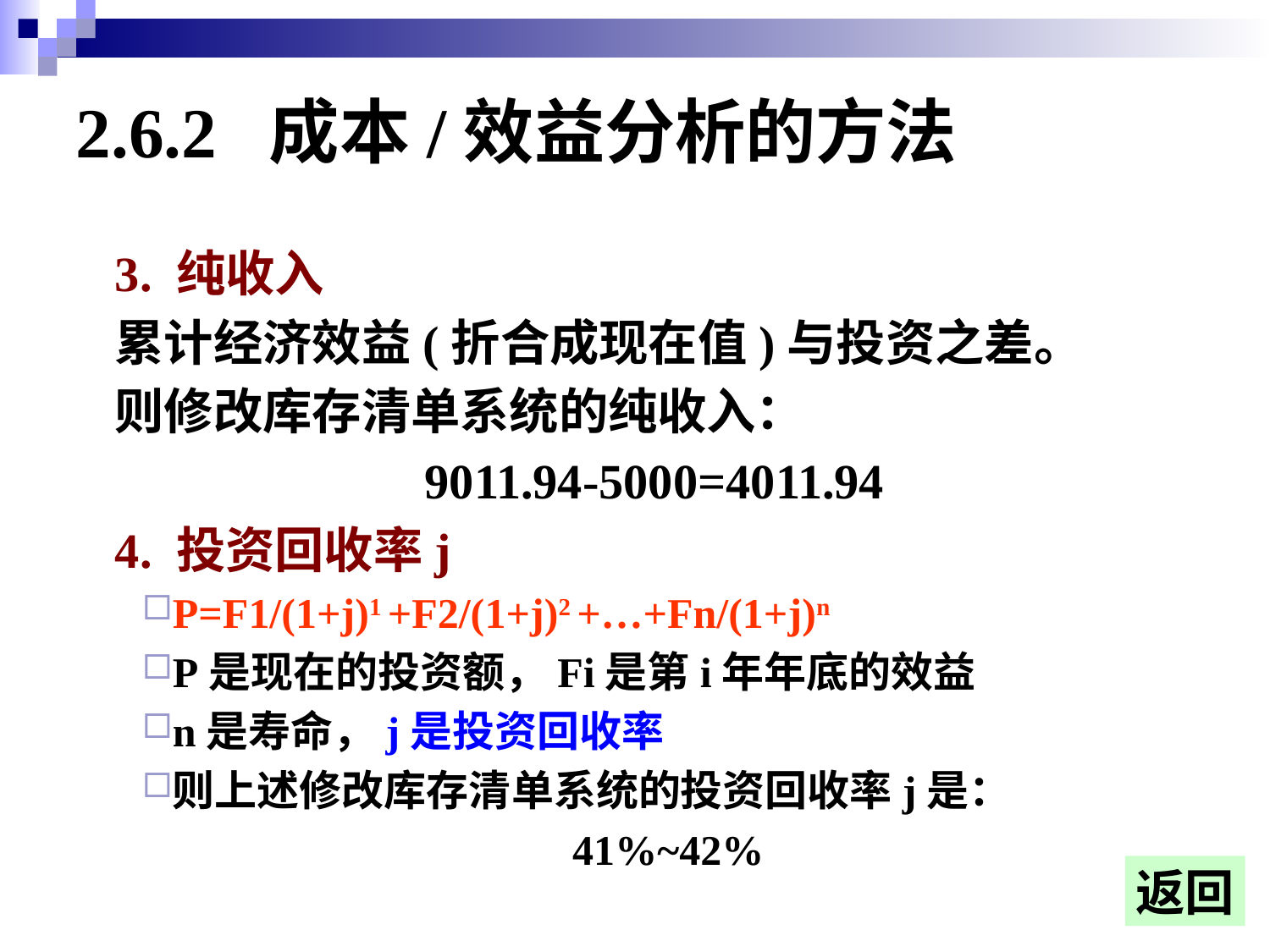

# 2.6.2  成本/效益分析的方法
3. 纯收入
累计经济效益(折合成现在值)与投资之差。
则修改库存清单系统的纯收入：
9011.94-5000=4011.94
4. 投资回收率j
P=F1/(1+j)1 +F2/(1+j)2 +…+Fn/(1+j)n
P是现在的投资额，Fi是第i年年底的效益
n是寿命，j是投资回收率
则上述修改库存清单系统的投资回收率j是：
41%~42%
返回